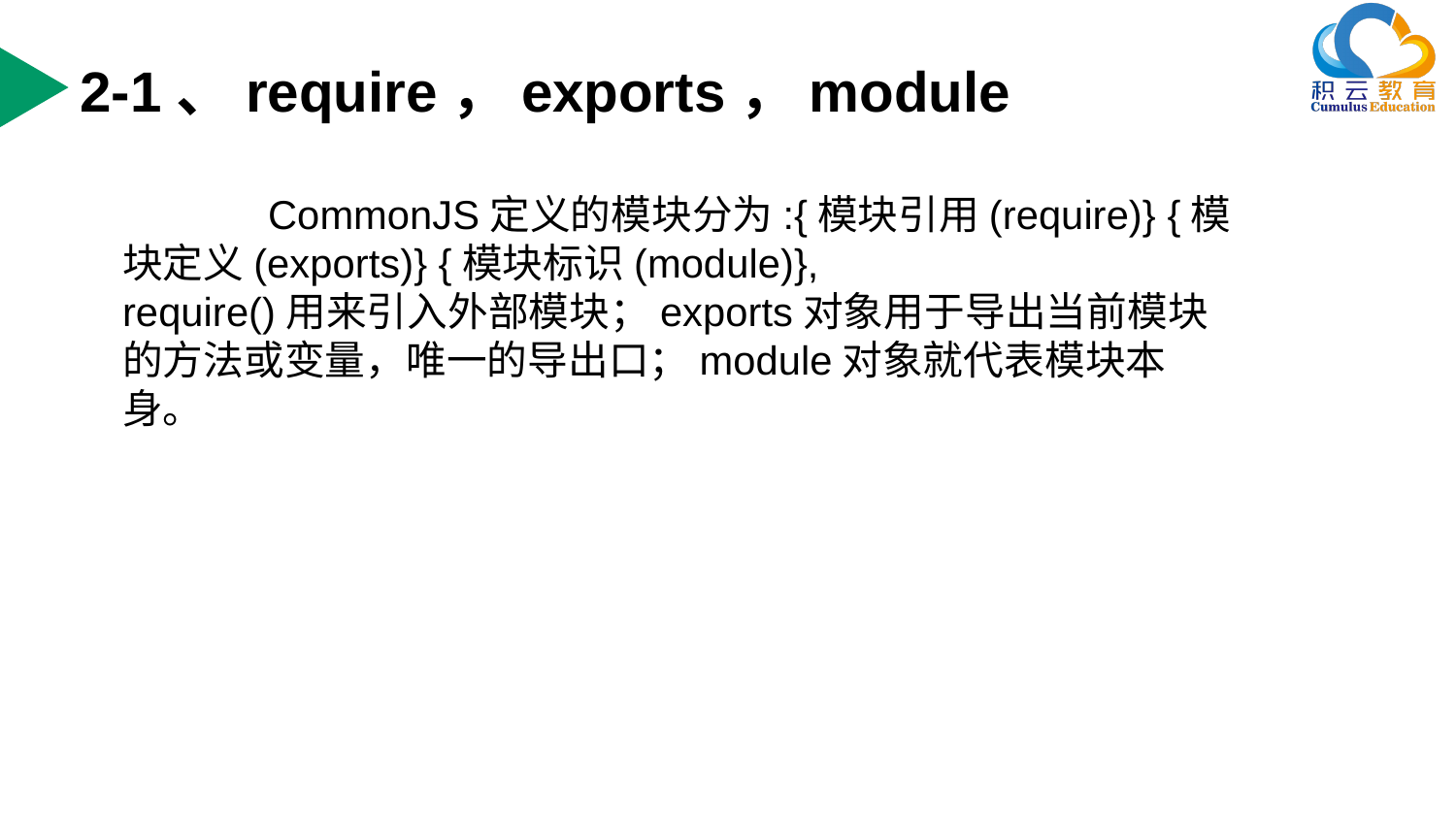

2-1、require，exports，module
	CommonJS定义的模块分为:{模块引用(require)} {模块定义(exports)} {模块标识(module)},
require()用来引入外部模块；exports对象用于导出当前模块的方法或变量，唯一的导出口；module对象就代表模块本身。